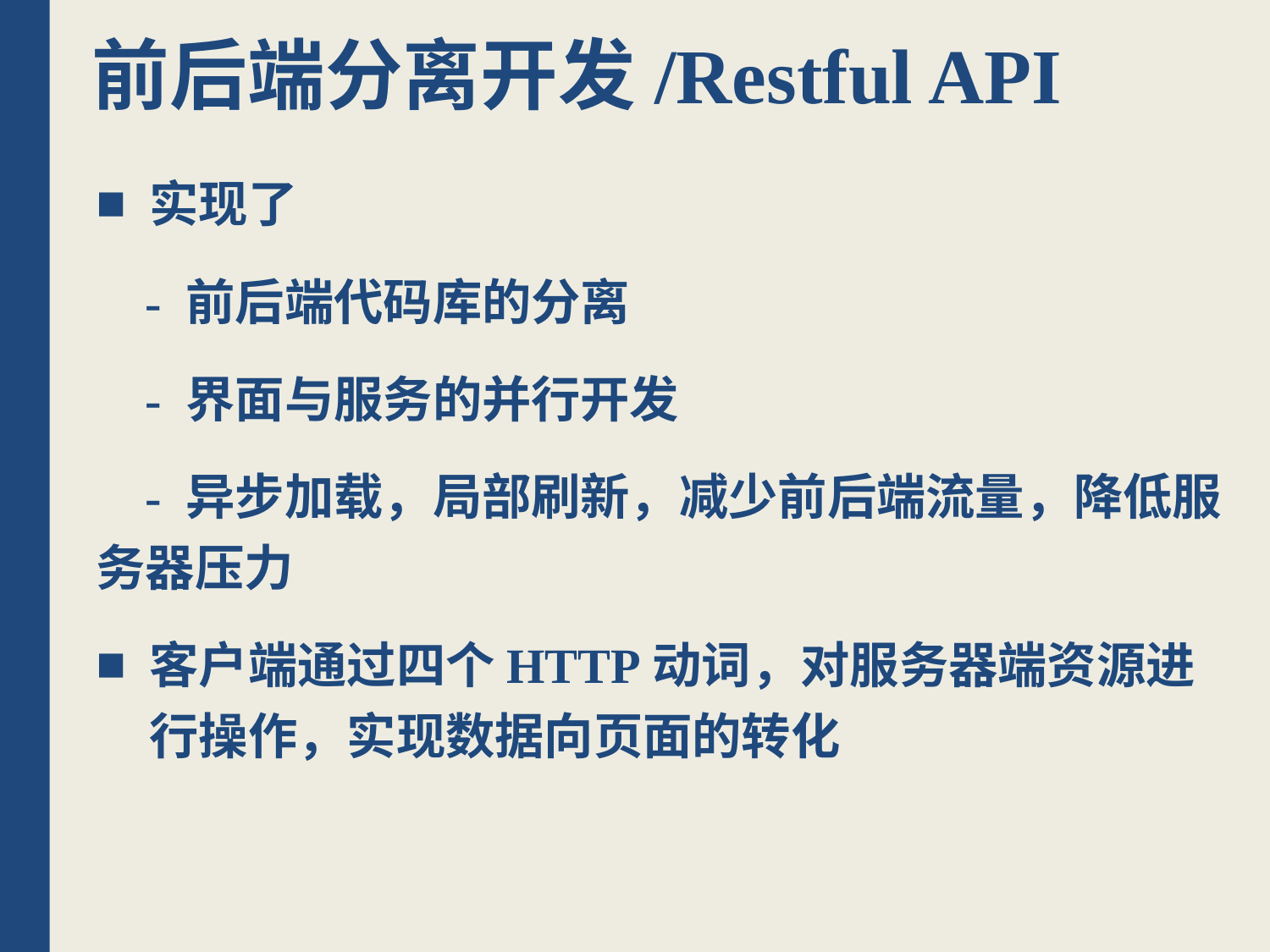

# 前后端分离开发/Restful API
实现了
    - 前后端代码库的分离
    - 界面与服务的并行开发
    - 异步加载，局部刷新，减少前后端流量，降低服务器压力
客户端通过四个HTTP动词，对服务器端资源进行操作，实现数据向页面的转化